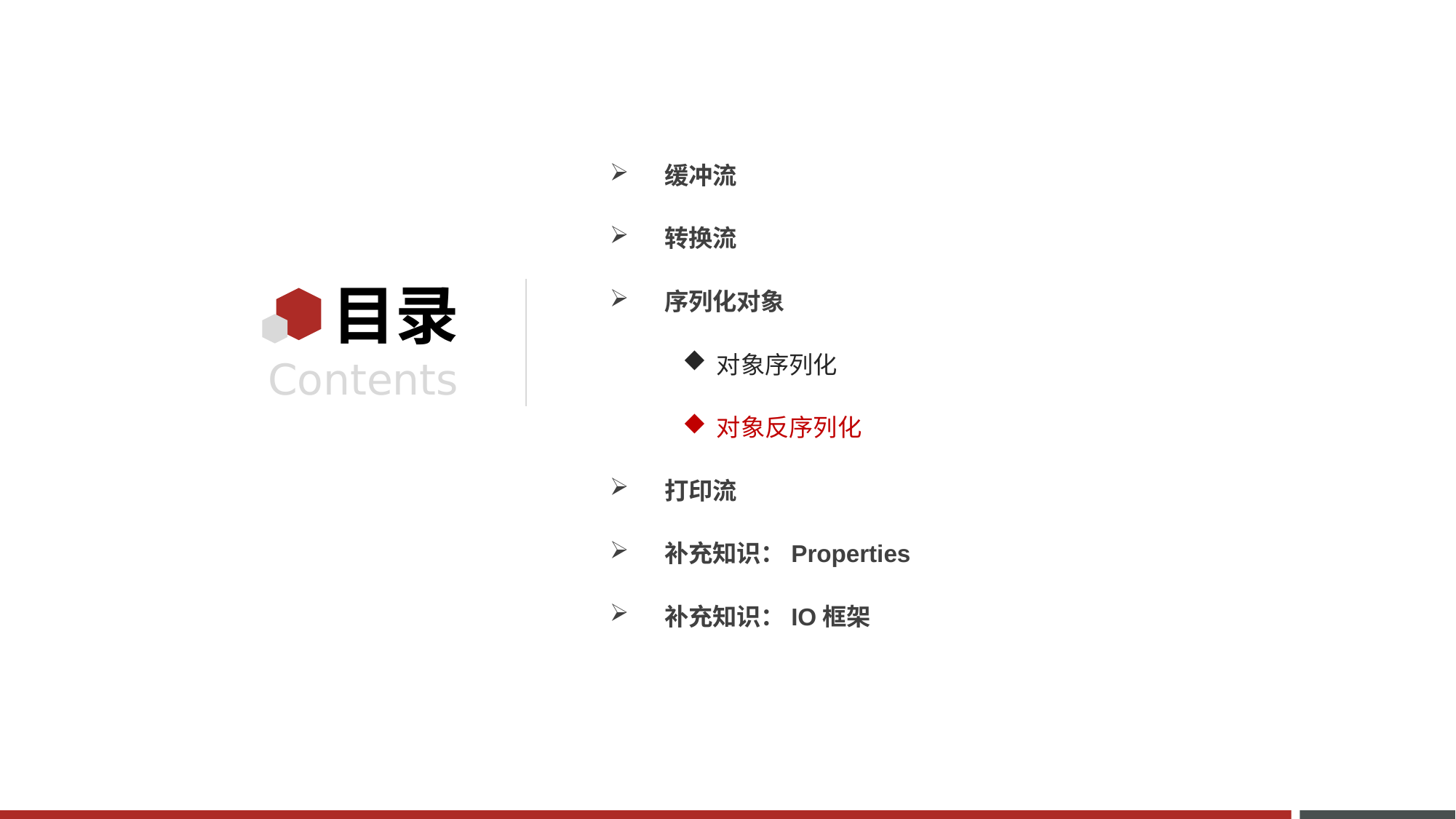

缓冲流
转换流
序列化对象
对象序列化
对象反序列化
打印流
补充知识：Properties
补充知识：IO框架